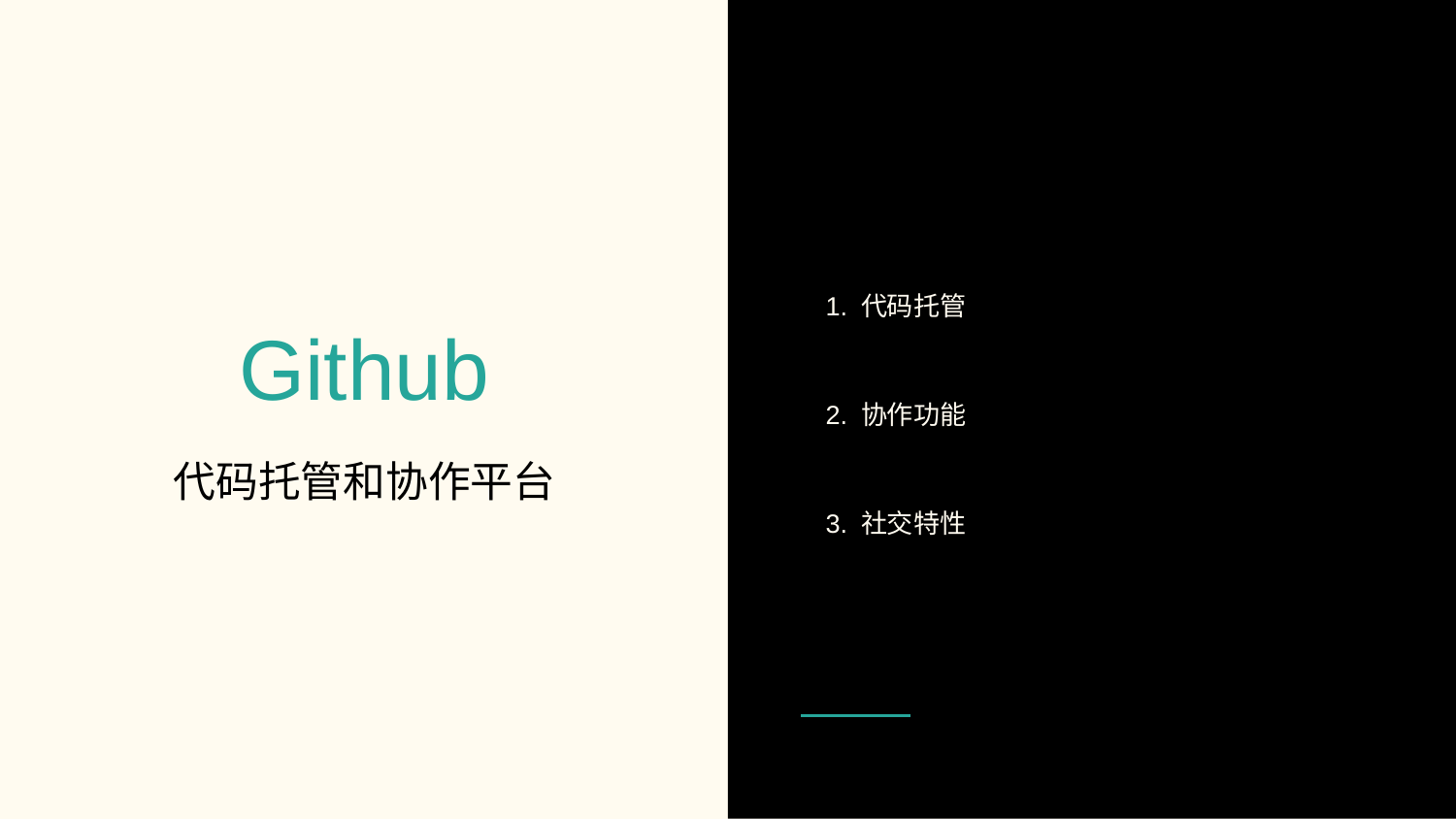

1. 代码托管

2. 协作功能

3. 社交特性

# Github
代码托管和协作平台